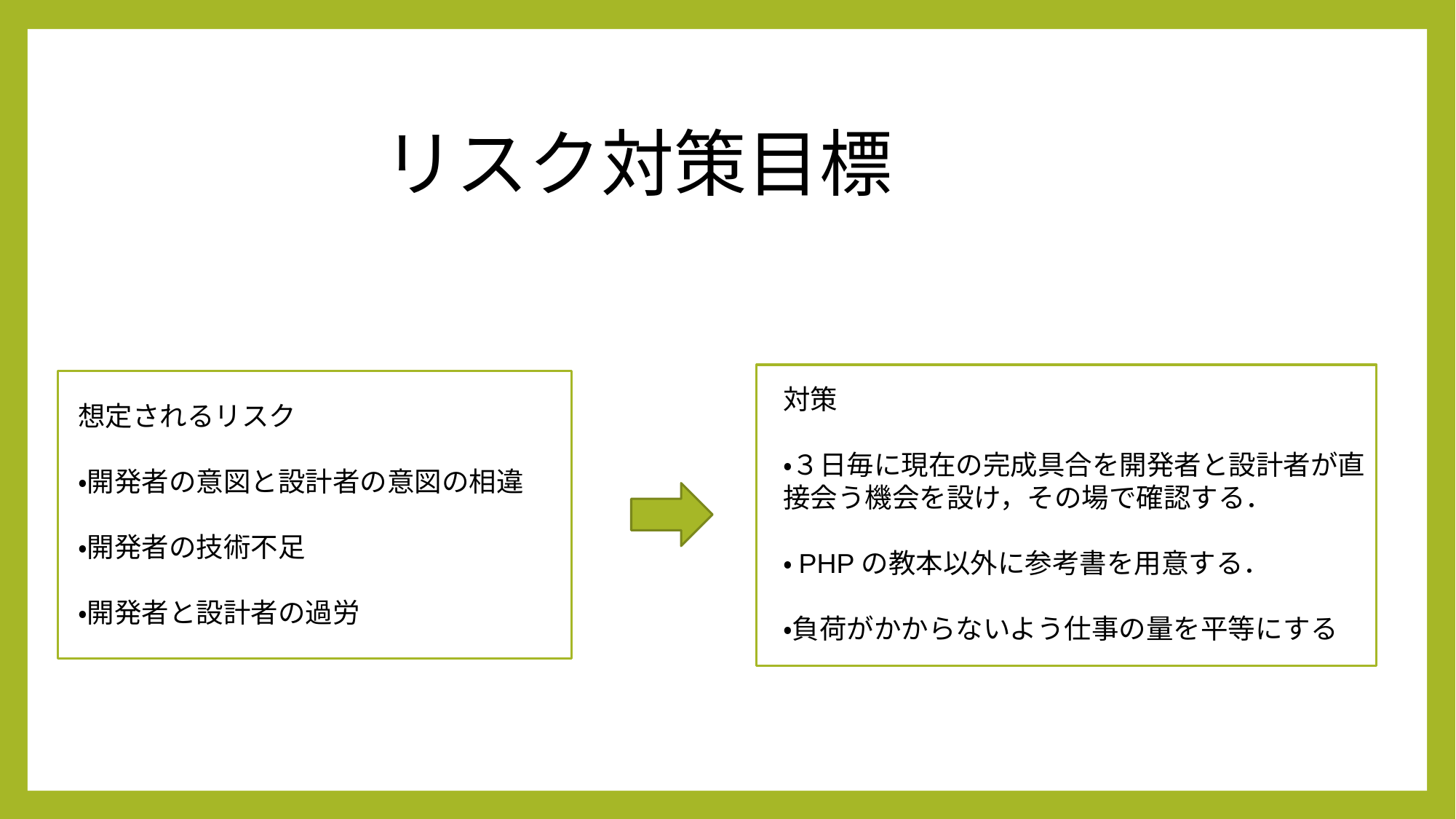

リスク対策目標

対策

・３日毎に現在の完成具合を開発者と設計者が直接会う機会を設け，その場で確認する．

・PHPの教本以外に参考書を用意する．

・負荷がかからないよう仕事の量を平等にする
想定されるリスク

・開発者の意図と設計者の意図の相違

・開発者の技術不足

・開発者と設計者の過労